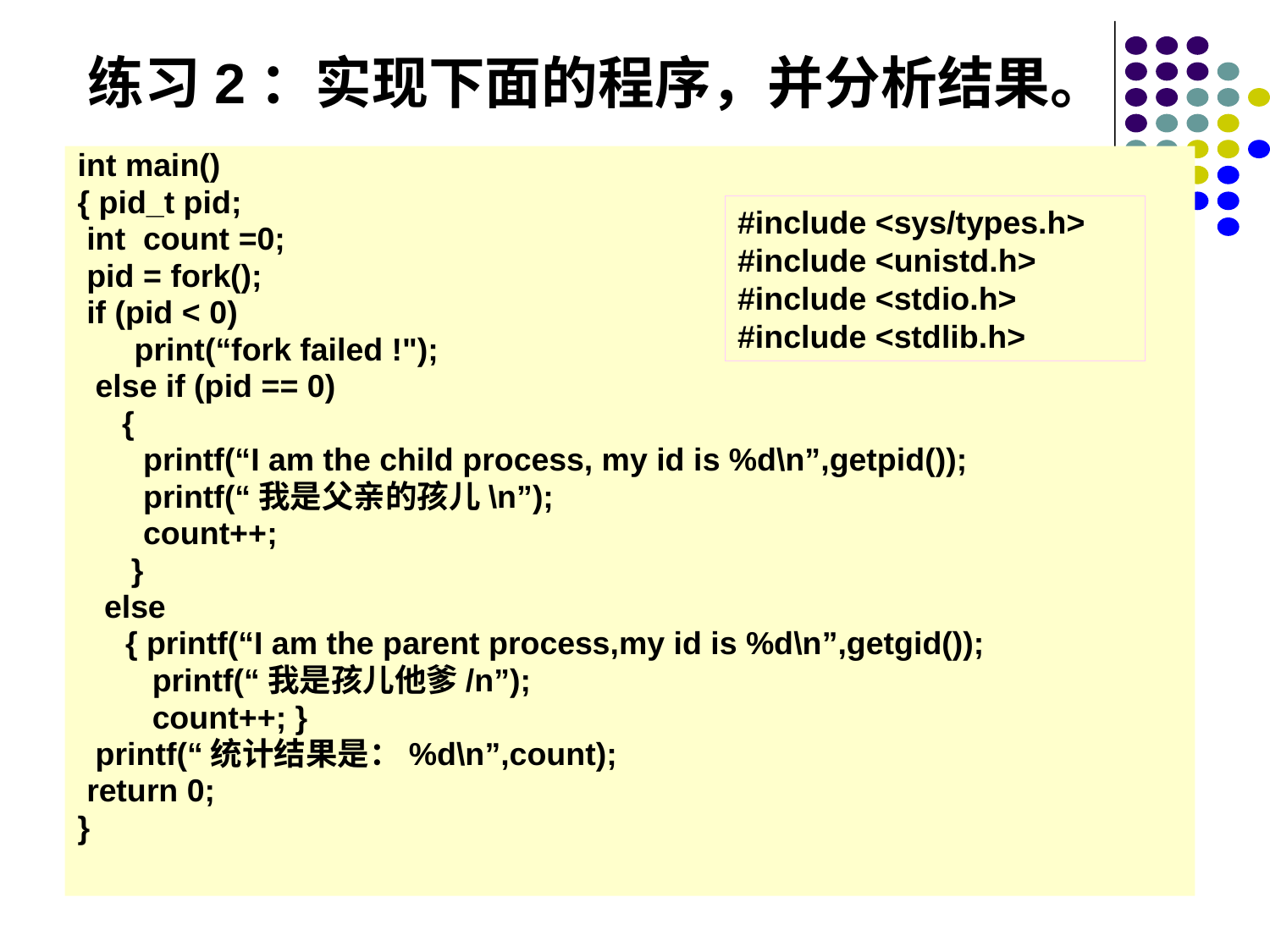

# 练习2：实现下面的程序，并分析结果。
int main()
{ pid_t pid;
 int  count =0;
 pid = fork();
 if (pid < 0)
 print(“fork failed !");
  else if (pid == 0)
     {
  printf(“I am the child process, my id is %d\n”,getpid());
  printf(“我是父亲的孩儿\n”);
  count++;
      }
   else
{ printf(“I am the parent process,my id is %d\n”,getgid());
   printf(“我是孩儿他爹/n”);
   count++; }
  printf(“统计结果是：%d\n”,count);
 return 0;
}
#include <sys/types.h>
#include <unistd.h>
#include <stdio.h>
#include <stdlib.h>